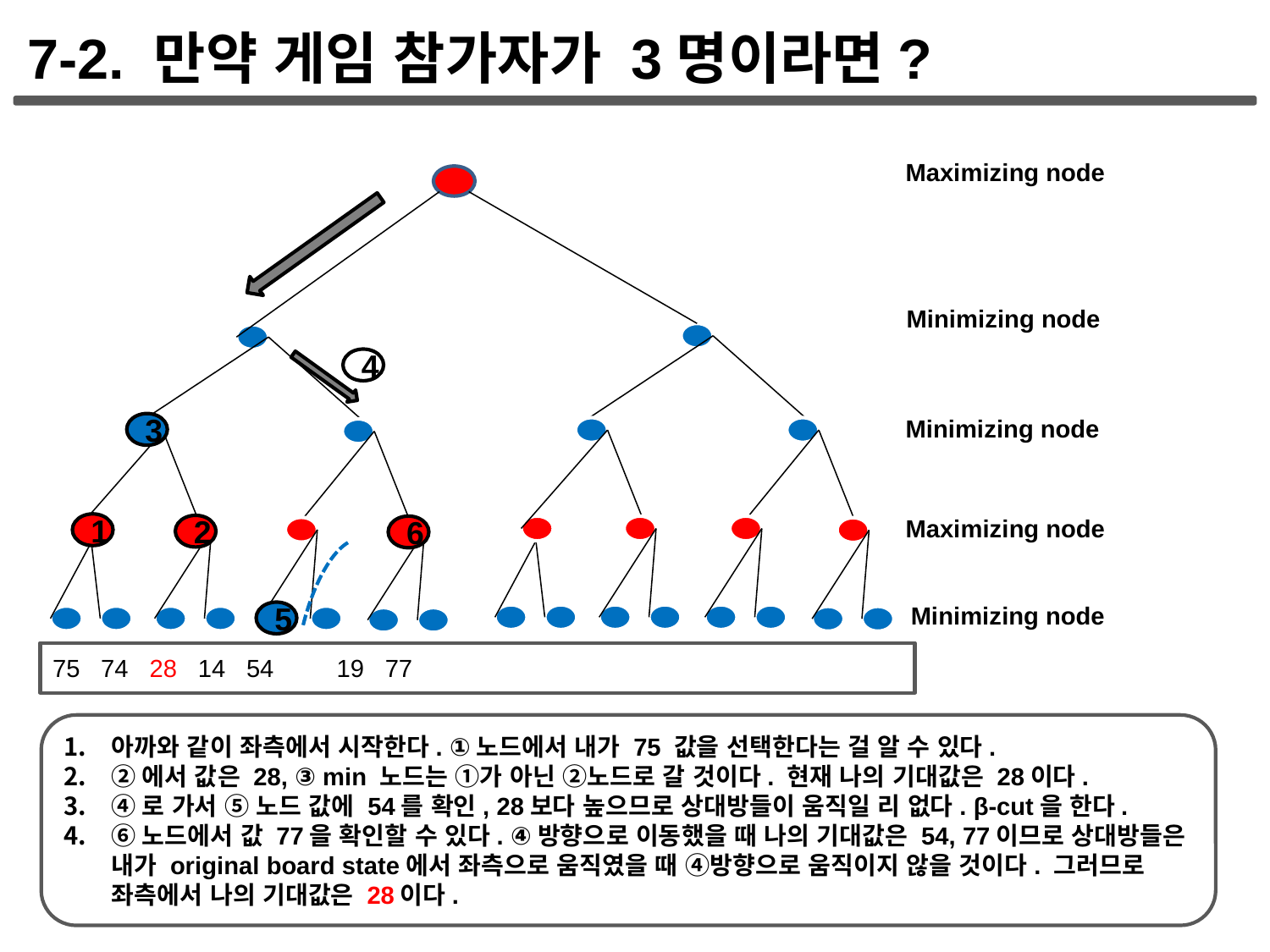

7-2. 만약 게임 참가자가 3명이라면?

Maximizing node

Minimizing node

4

Minimizing node
3

Maximizing node
1
2

6

Minimizing node

5

75   74   28   14   54         19   77
아까와 같이 좌측에서 시작한다. ①노드에서 내가 75 값을 선택한다는 걸 알 수 있다.
②에서 값은 28, ③ min 노드는 ①가 아닌 ②노드로 갈 것이다. 현재 나의 기대값은 28이다.
④로 가서 ⑤ 노드 값에 54를 확인, 28보다 높으므로 상대방들이 움직일 리 없다. β-cut을 한다.
⑥노드에서 값 77을 확인할 수 있다. ④방향으로 이동했을 때 나의 기대값은 54, 77이므로 상대방들은 내가 original board state에서 좌측으로 움직였을 때 ④방향으로 움직이지 않을 것이다. 그러므로 좌측에서 나의 기대값은 28이다.